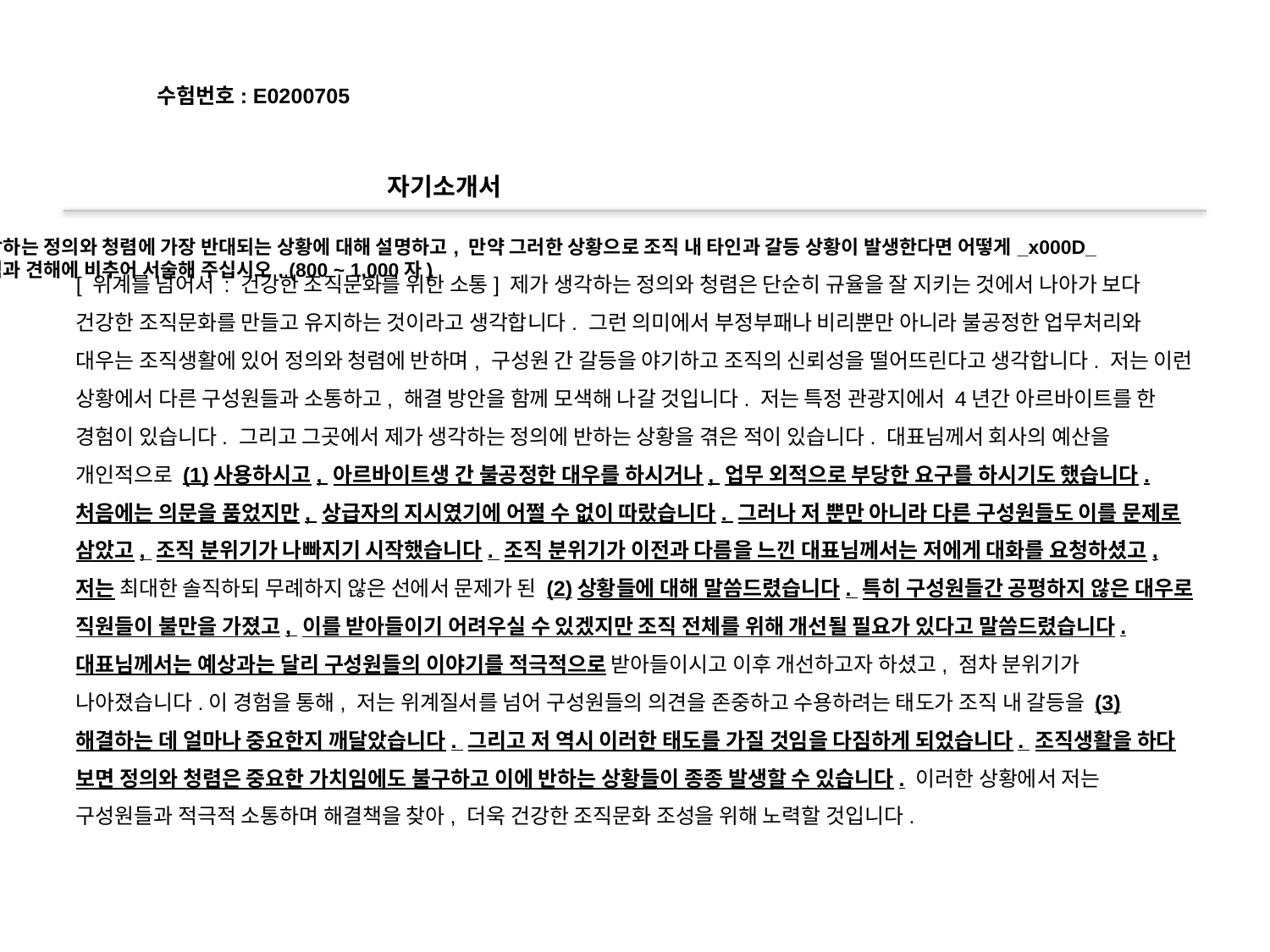

수험번호: E0200705
#

자기소개서

조직 생활에서 본인이 생각하는 정의와 청렴에 가장 반대되는 상황에 대해 설명하고, 만약 그러한 상황으로 조직 내 타인과 갈등 상황이 발생한다면 어떻게_x000D_
대처할 것인지 본인의 경험과 견해에 비추어 서술해 주십시오. (800 ~ 1,000자)

[ 위계를 넘어서 : 건강한 조직문화를 위한 소통] 제가 생각하는 정의와 청렴은 단순히 규율을 잘 지키는 것에서 나아가 보다 건강한 조직문화를 만들고 유지하는 것이라고 생각합니다. 그런 의미에서 부정부패나 비리뿐만 아니라 불공정한 업무처리와 대우는 조직생활에 있어 정의와 청렴에 반하며, 구성원 간 갈등을 야기하고 조직의 신뢰성을 떨어뜨린다고 생각합니다. 저는 이런 상황에서 다른 구성원들과 소통하고, 해결 방안을 함께 모색해 나갈 것입니다. 저는 특정 관광지에서 4년간 아르바이트를 한 경험이 있습니다. 그리고 그곳에서 제가 생각하는 정의에 반하는 상황을 겪은 적이 있습니다. 대표님께서 회사의 예산을 개인적으로 (1)사용하시고, 아르바이트생 간 불공정한 대우를 하시거나, 업무 외적으로 부당한 요구를 하시기도 했습니다. 처음에는 의문을 품었지만, 상급자의 지시였기에 어쩔 수 없이 따랐습니다. 그러나 저 뿐만 아니라 다른 구성원들도 이를 문제로 삼았고, 조직 분위기가 나빠지기 시작했습니다. 조직 분위기가 이전과 다름을 느낀 대표님께서는 저에게 대화를 요청하셨고, 저는 최대한 솔직하되 무례하지 않은 선에서 문제가 된 (2)상황들에 대해 말씀드렸습니다. 특히 구성원들간 공평하지 않은 대우로 직원들이 불만을 가졌고, 이를 받아들이기 어려우실 수 있겠지만 조직 전체를 위해 개선될 필요가 있다고 말씀드렸습니다. 대표님께서는 예상과는 달리 구성원들의 이야기를 적극적으로 받아들이시고 이후 개선하고자 하셨고, 점차 분위기가 나아졌습니다.이 경험을 통해, 저는 위계질서를 넘어 구성원들의 의견을 존중하고 수용하려는 태도가 조직 내 갈등을 (3)해결하는 데 얼마나 중요한지 깨달았습니다. 그리고 저 역시 이러한 태도를 가질 것임을 다짐하게 되었습니다. 조직생활을 하다 보면 정의와 청렴은 중요한 가치임에도 불구하고 이에 반하는 상황들이 종종 발생할 수 있습니다. 이러한 상황에서 저는 구성원들과 적극적 소통하며 해결책을 찾아, 더욱 건강한 조직문화 조성을 위해 노력할 것입니다.

자기소개서 기반 면접 질문 제안

(1) 조직 내 부당한 대우를 해결하기 위해 어떤 소통 방식을 사용했나요?
(2) 구성원들의 의견을 대표에게 어떻게 전달했나요?
(3) 구성원 간 갈등 해결에서 가장 중요하다고 생각하는 점은 무엇인가요?